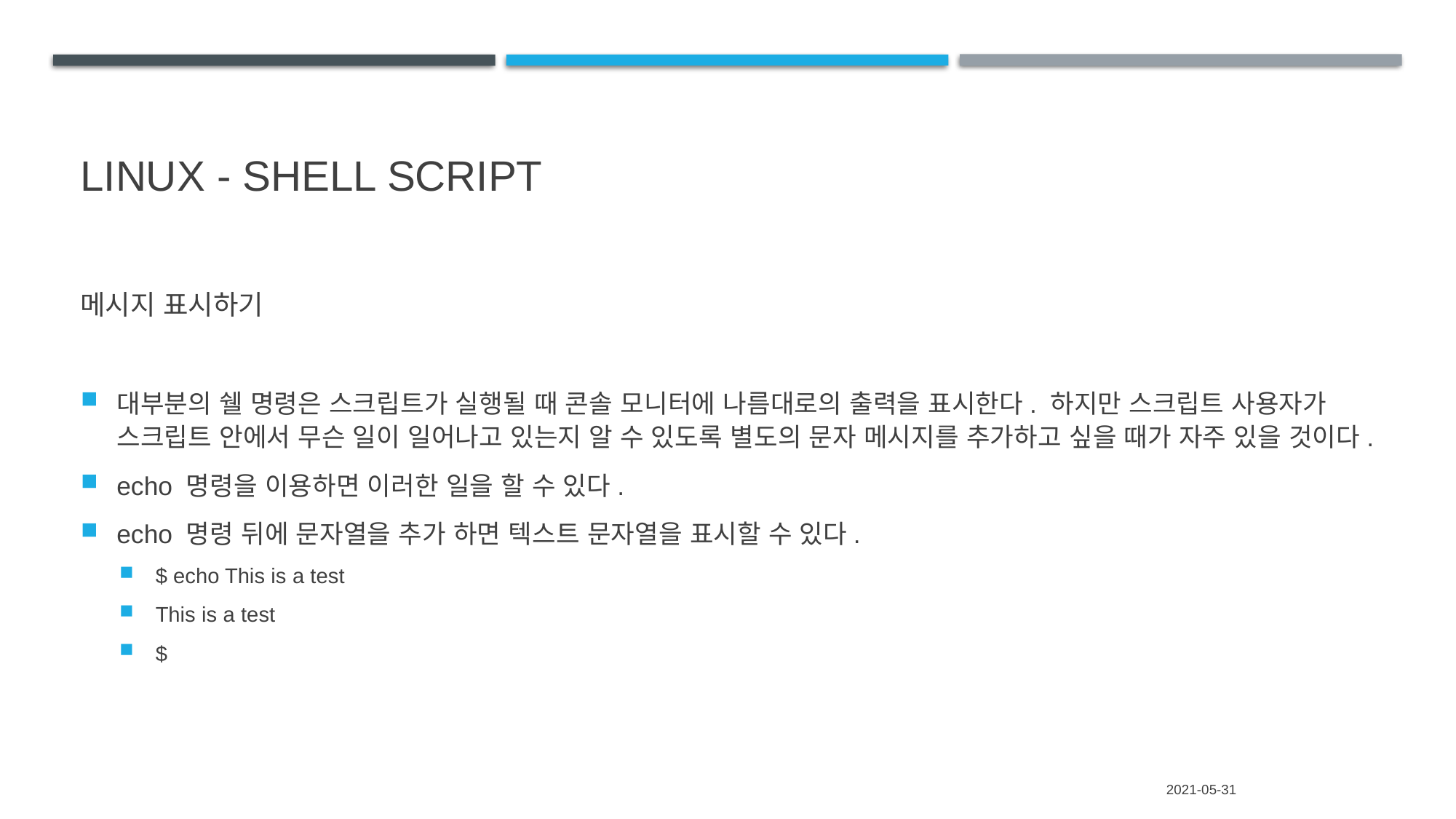

# Linux - shell script
메시지 표시하기
대부분의 쉘 명령은 스크립트가 실행될 때 콘솔 모니터에 나름대로의 출력을 표시한다. 하지만 스크립트 사용자가 스크립트 안에서 무슨 일이 일어나고 있는지 알 수 있도록 별도의 문자 메시지를 추가하고 싶을 때가 자주 있을 것이다.
echo 명령을 이용하면 이러한 일을 할 수 있다.
echo 명령 뒤에 문자열을 추가 하면 텍스트 문자열을 표시할 수 있다.
$ echo This is a test
This is a test
$
2021-05-31